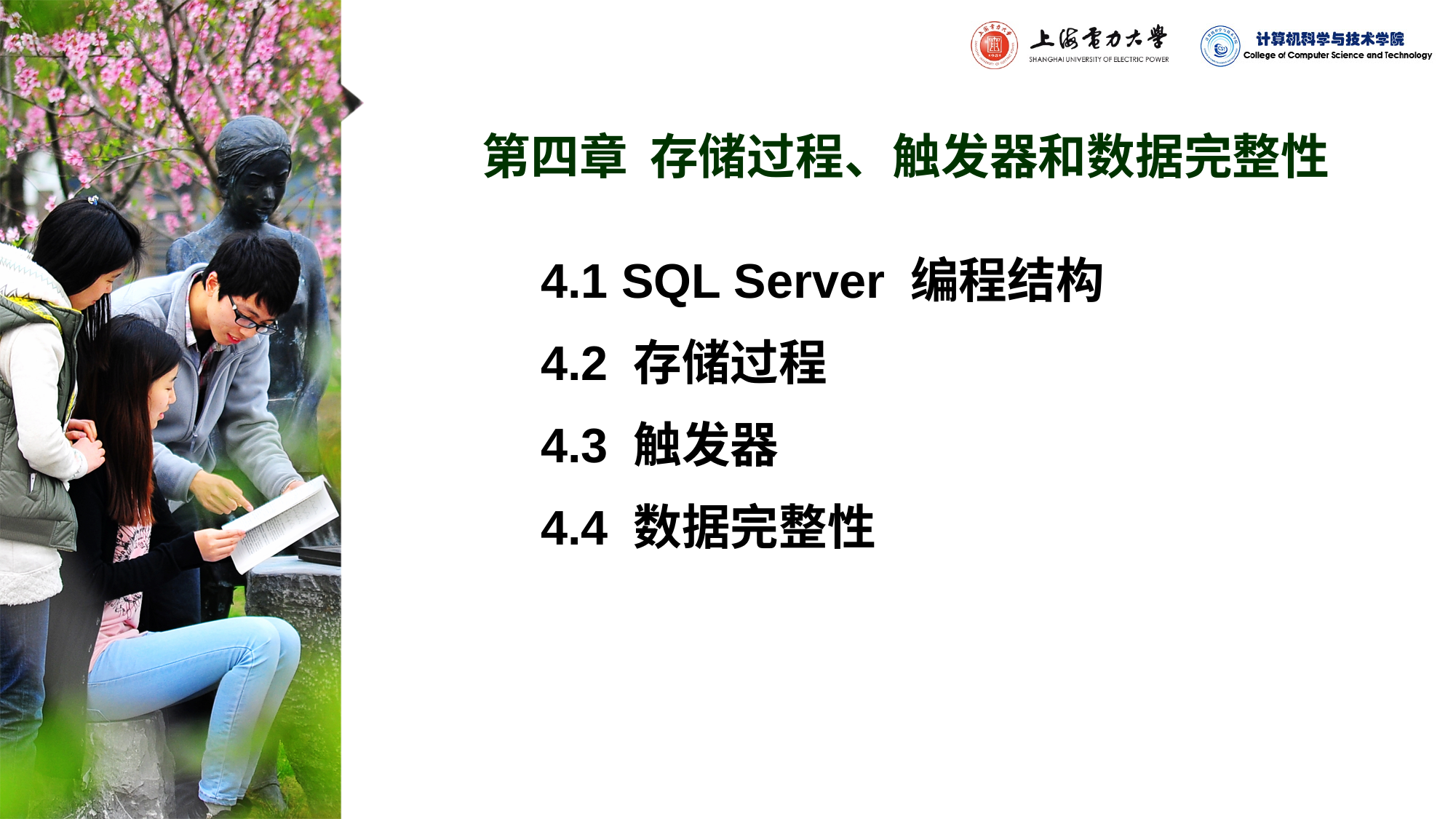

第四章  存储过程、触发器和数据完整性

	4.1 SQL Server 编程结构
	4.2 存储过程
	4.3 触发器
	4.4 数据完整性